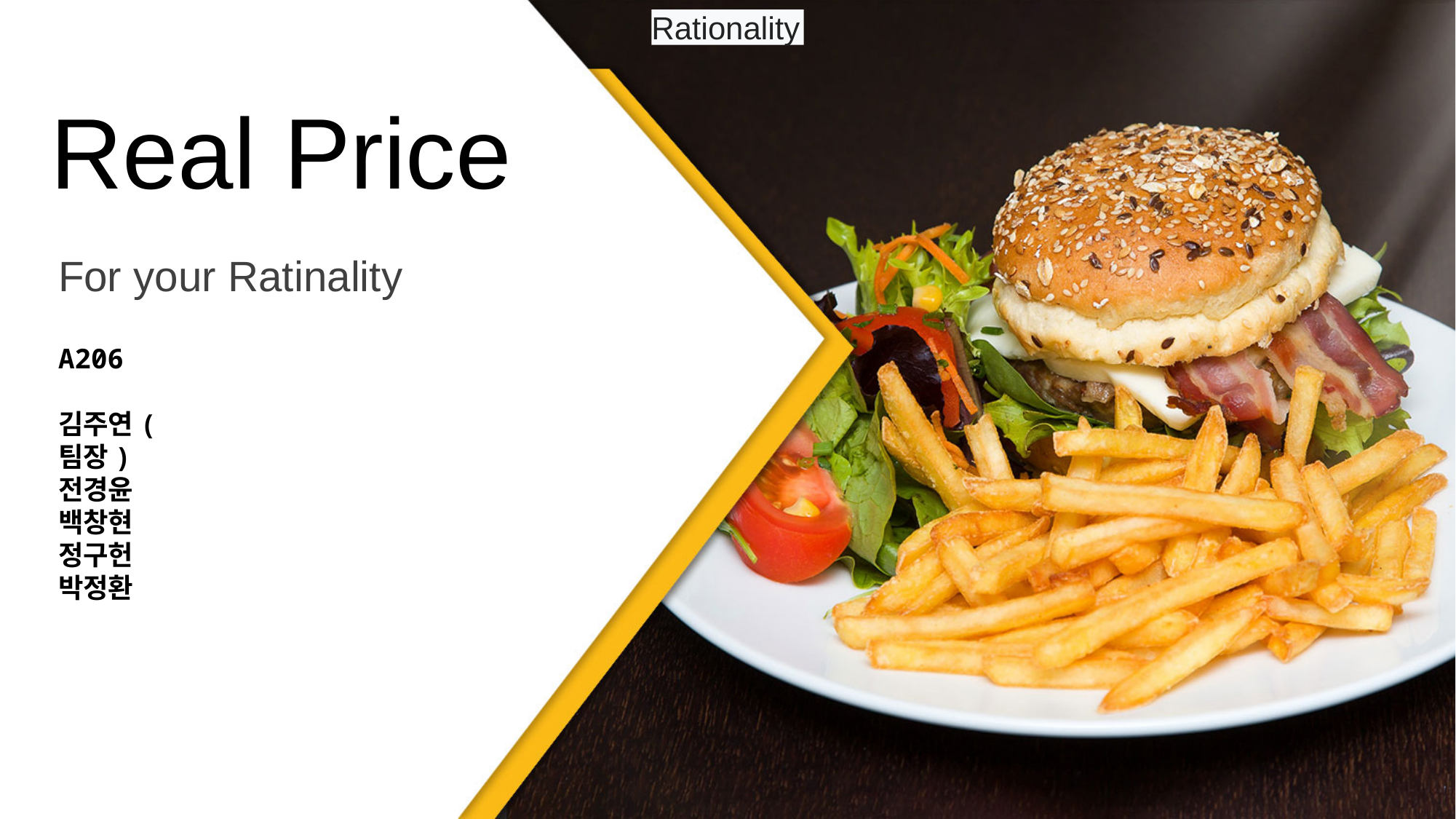

Rationality
# Real Price
For your Ratinality
A206

김주연(팀장)
전경윤
백창현
정구헌
박정환